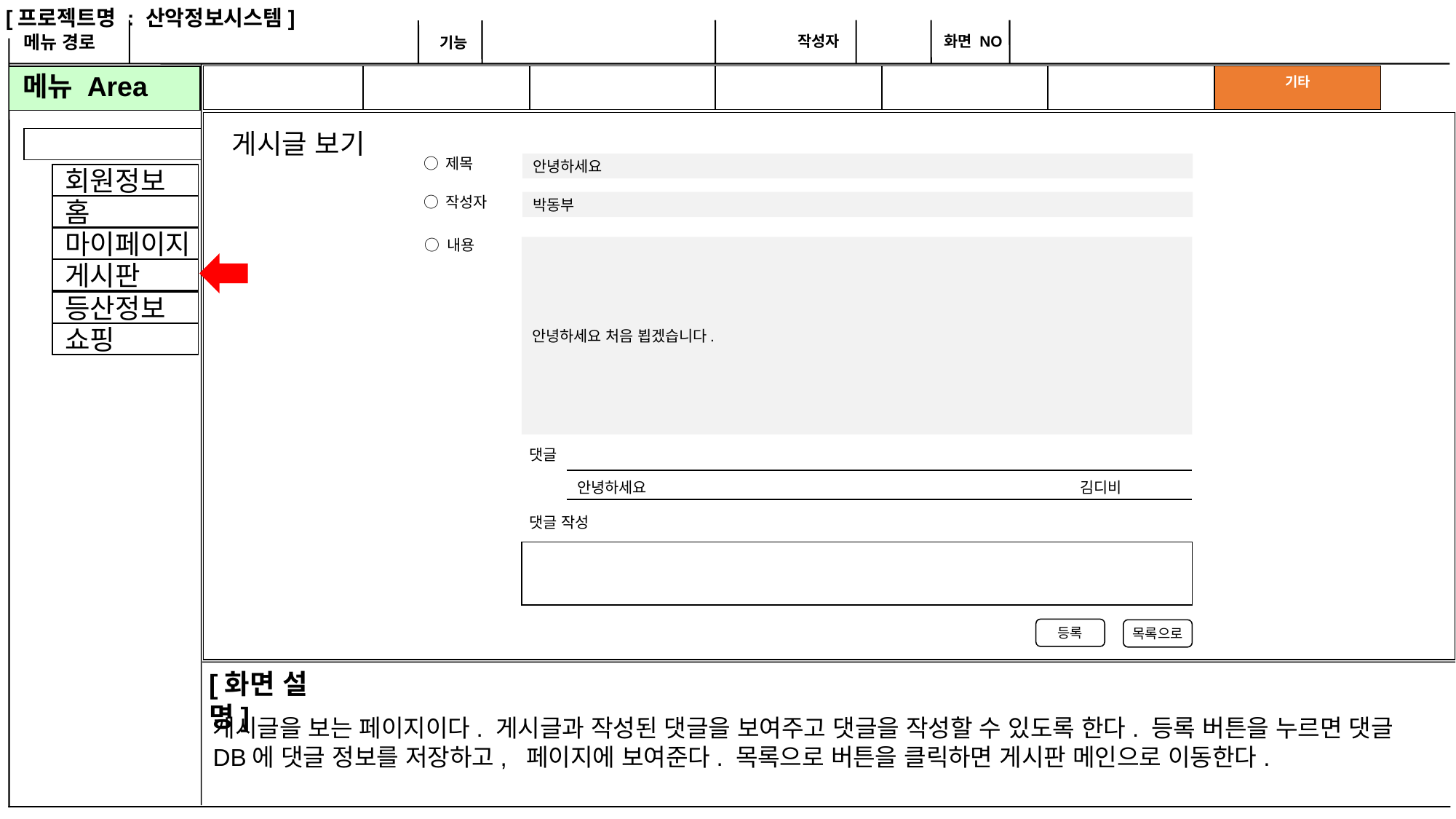

게시글 보기
○ 제목
안녕하세요
○ 작성자
박동부
○ 내용
안녕하세요 처음 뵙겠습니다.

댓글
| 안녕하세요 | 김디비 |
| --- | --- |
댓글 작성

등록
목록으로
게시글을 보는 페이지이다. 게시글과 작성된 댓글을 보여주고 댓글을 작성할 수 있도록 한다. 등록 버튼을 누르면 댓글 DB에 댓글 정보를 저장하고,  페이지에 보여준다. 목록으로 버튼을 클릭하면 게시판 메인으로 이동한다.